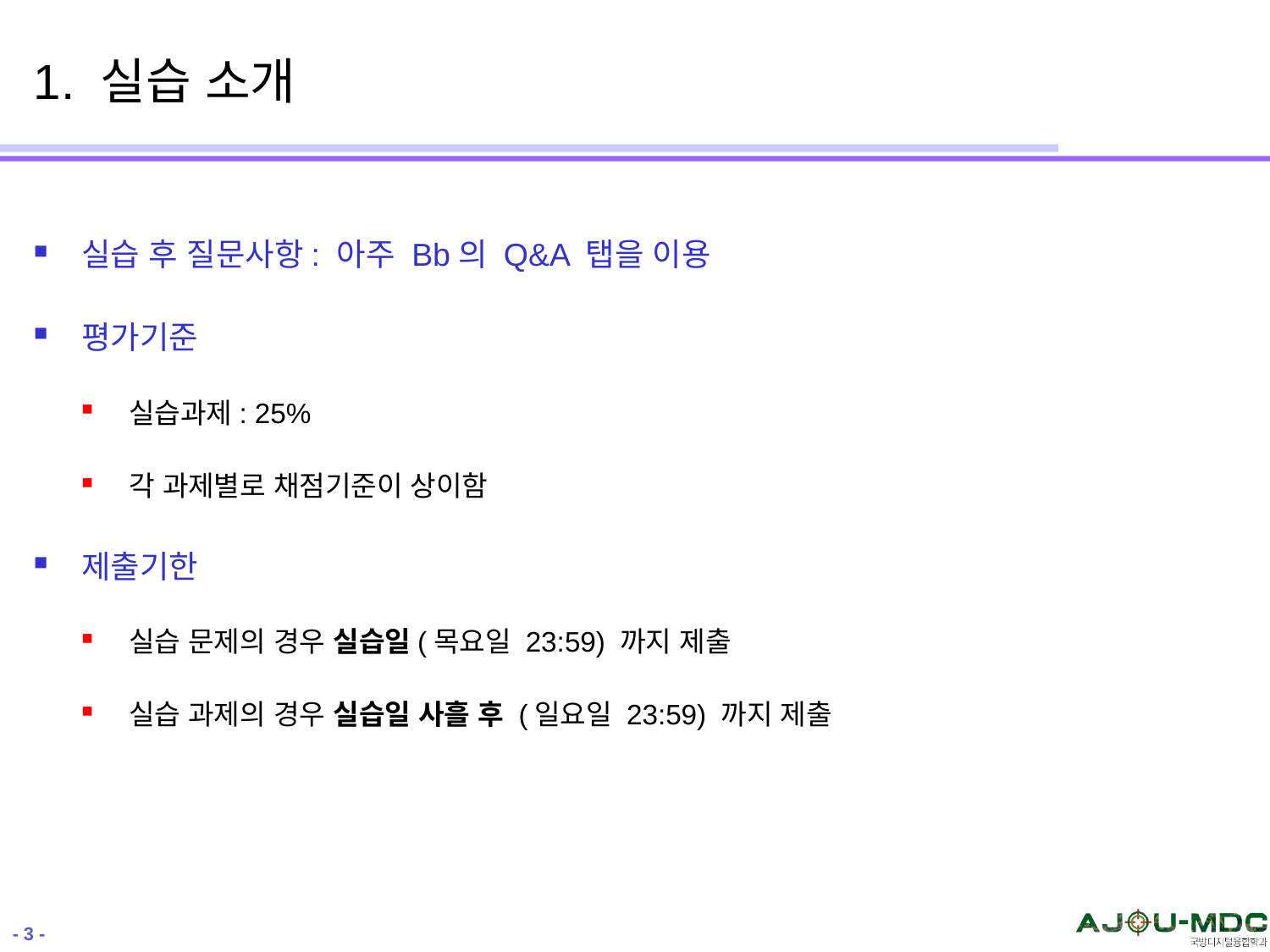

# 1. 실습 소개
실습 후 질문사항: 아주 Bb의 Q&A 탭을 이용
평가기준
실습과제: 25%
각 과제별로 채점기준이 상이함
제출기한
실습 문제의 경우 실습일(목요일 23:59) 까지 제출
실습 과제의 경우 실습일 사흘 후 (일요일 23:59) 까지 제출
- 3 -